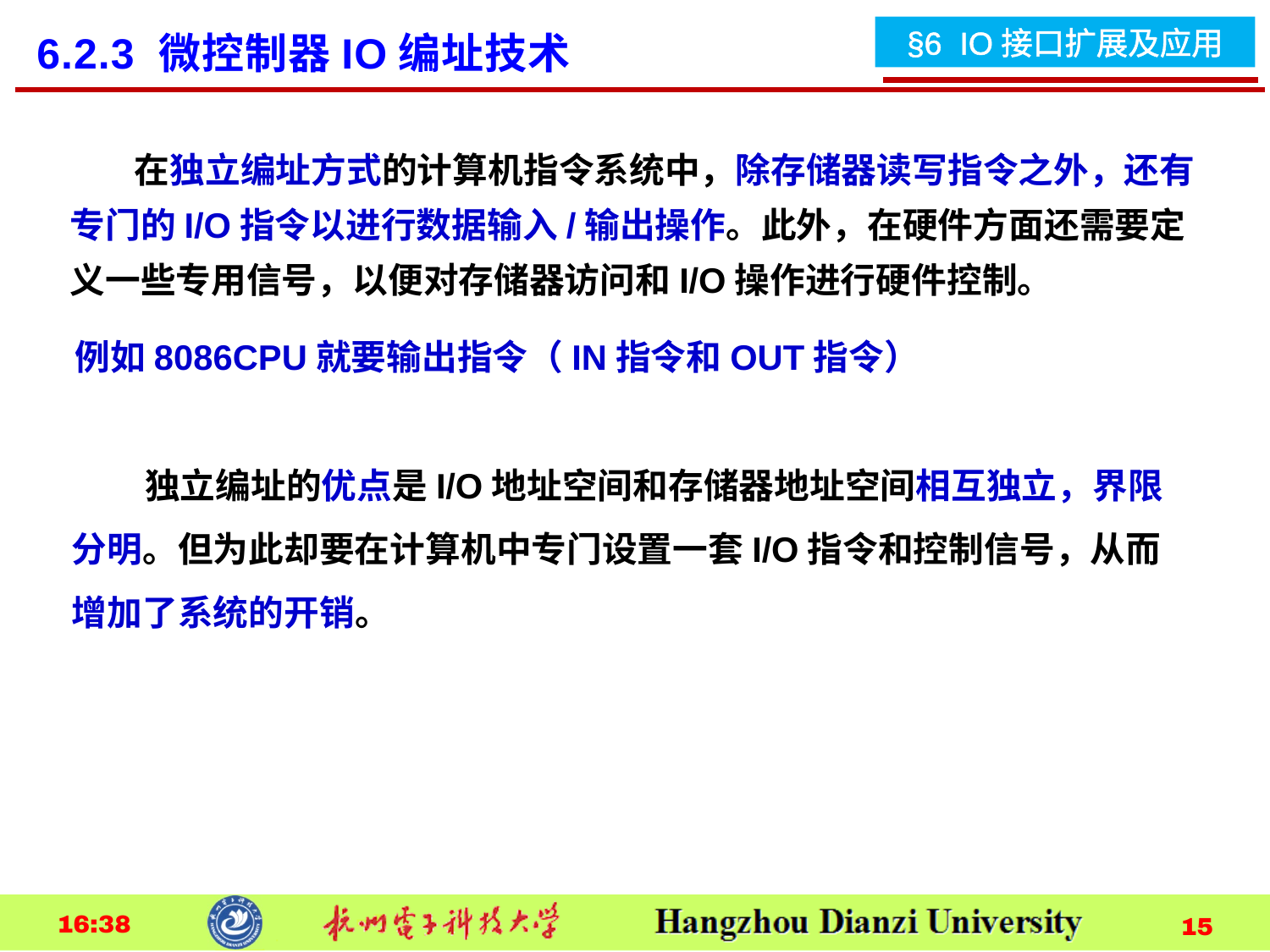

6.2.3 微控制器IO编址技术
       在独立编址方式的计算机指令系统中，除存储器读写指令之外，还有专门的I/O指令以进行数据输入/输出操作。此外，在硬件方面还需要定义一些专用信号，以便对存储器访问和I/O操作进行硬件控制。
例如8086CPU就要输出指令（IN指令和OUT指令）
        独立编址的优点是I/O地址空间和存储器地址空间相互独立，界限分明。但为此却要在计算机中专门设置一套I/O指令和控制信号，从而增加了系统的开销。